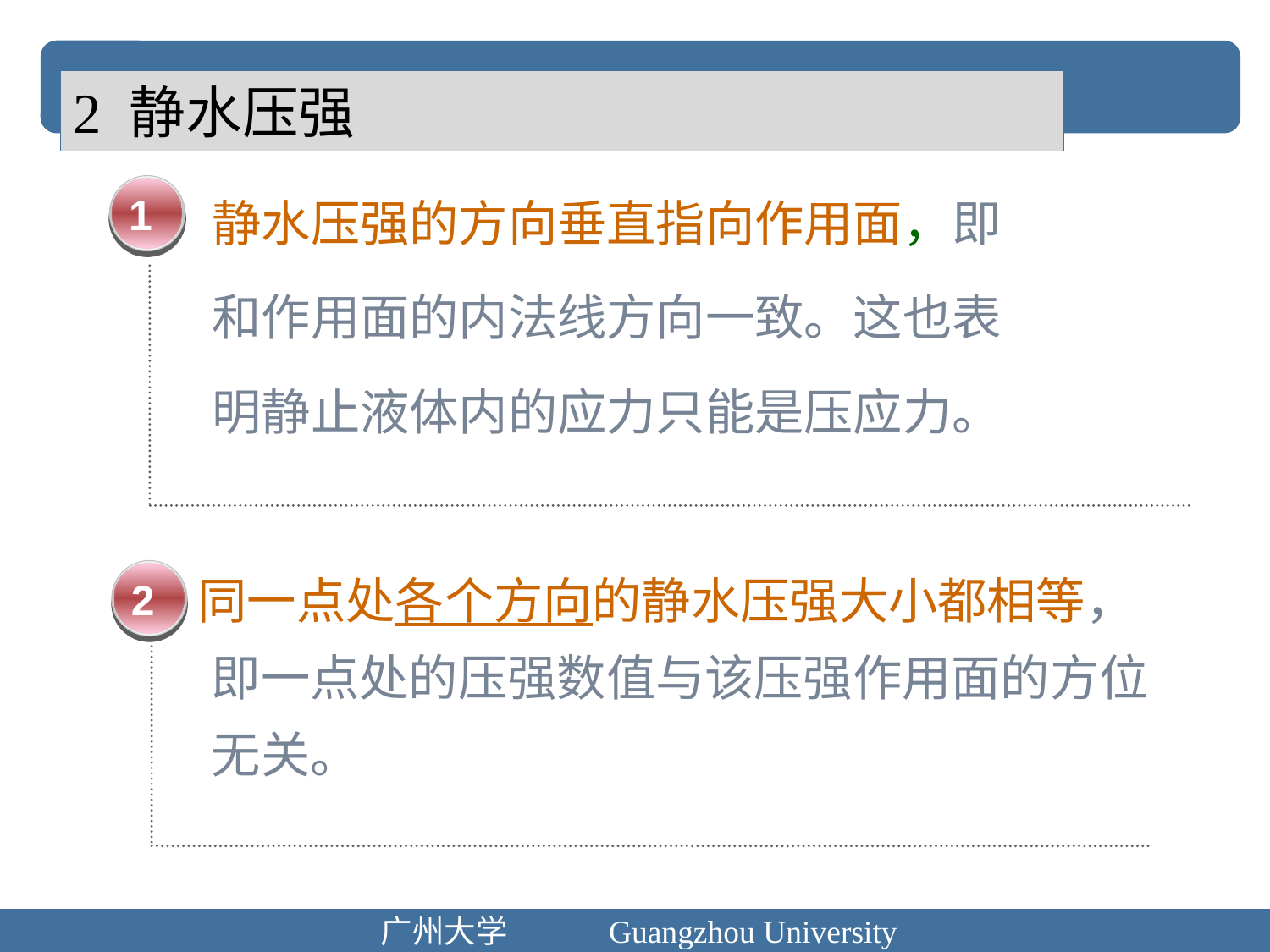

2 静水压强
静水压强的方向垂直指向作用面，即
和作用面的内法线方向一致。这也表
明静止液体内的应力只能是压应力。

1

  同一点处各个方向的静水压强大小都相等，即一点处的压强数值与该压强作用面的方位无关。

2